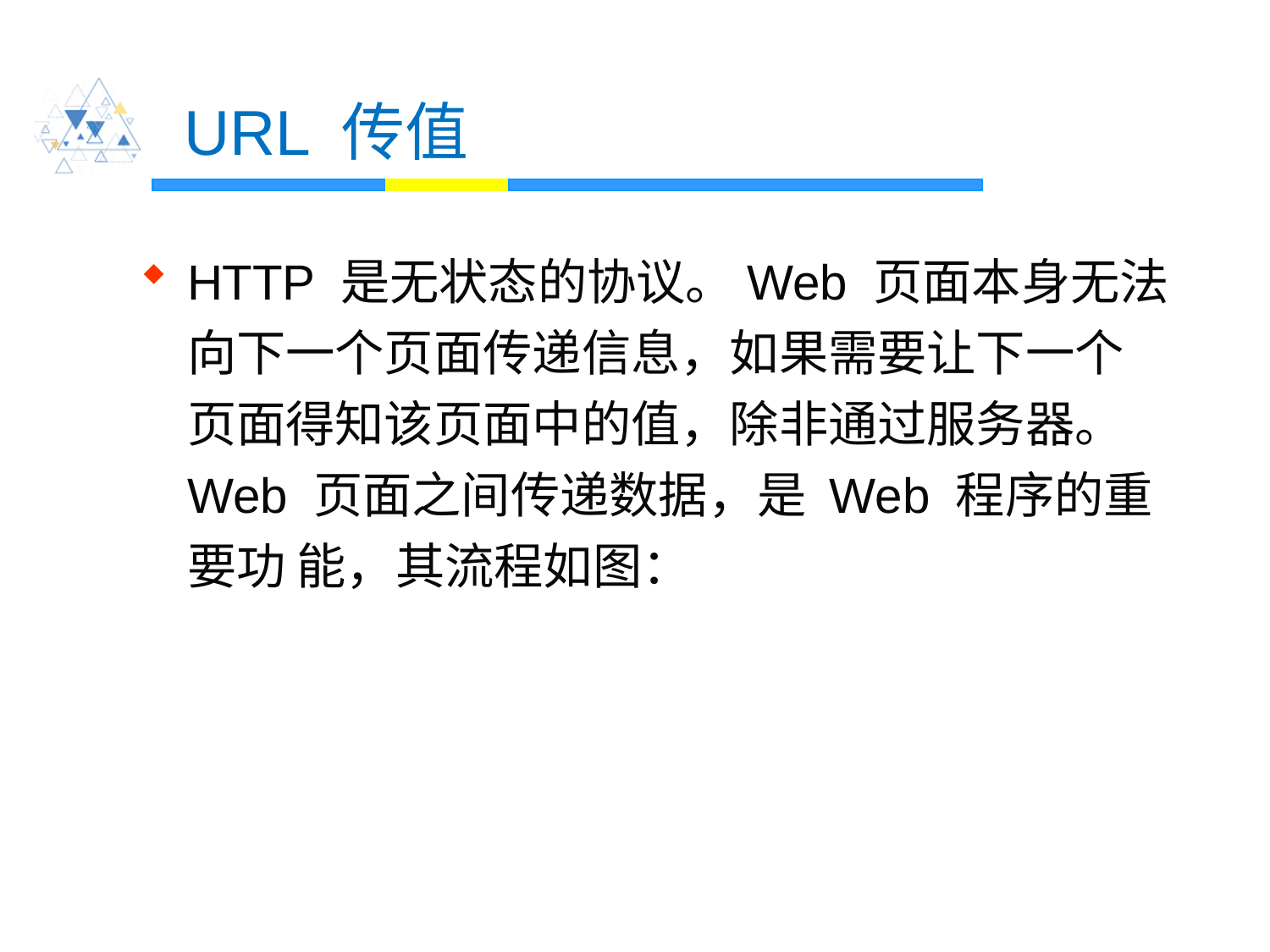

# URL 传值
HTTP 是无状态的协议。Web 页面本身无法向下一个页面传递信息，如果需要让下一个 页面得知该页面中的值，除非通过服务器。Web 页面之间传递数据，是 Web 程序的重要功 能，其流程如图：